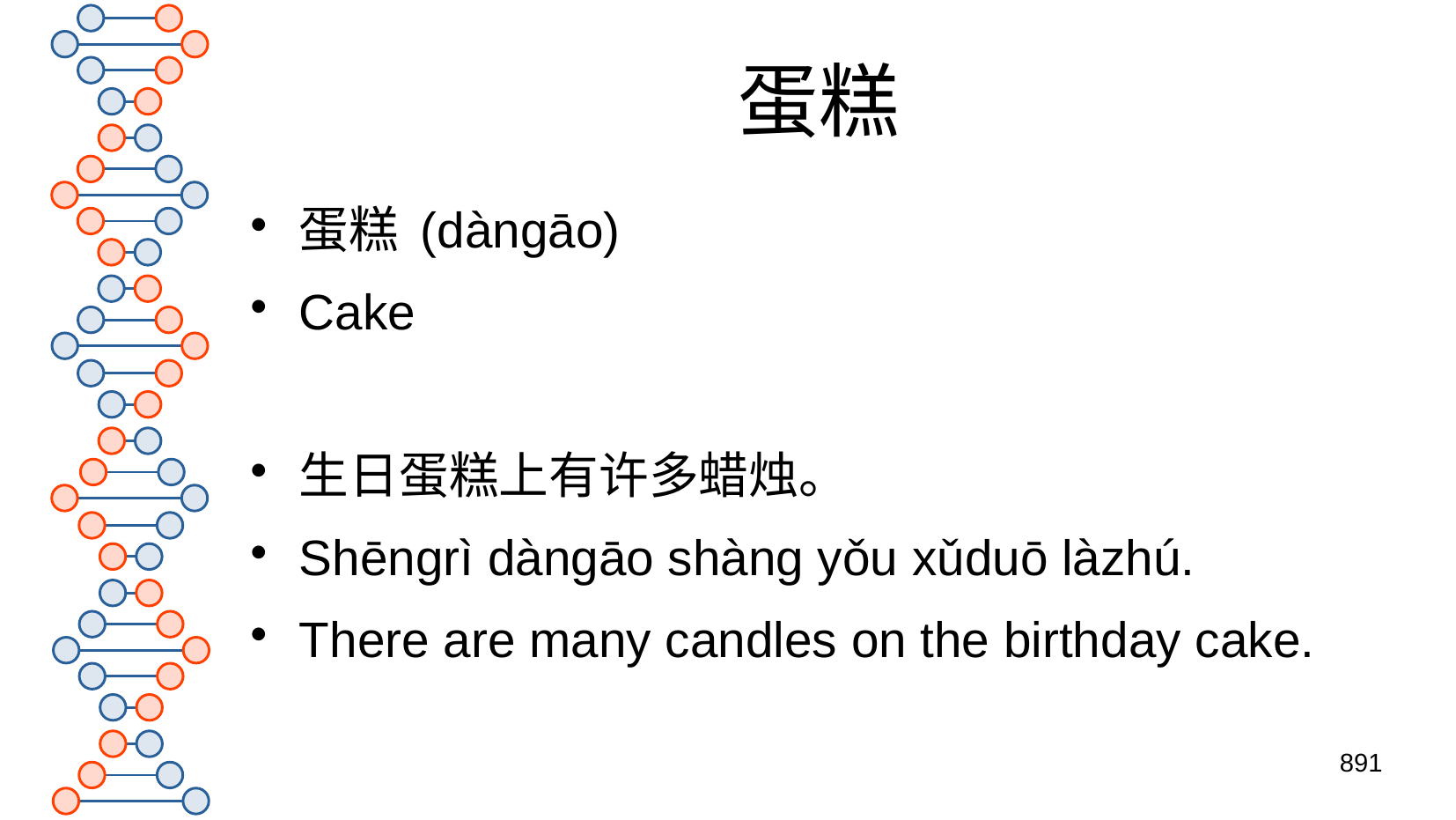

# 蛋糕
蛋糕 (dàngāo)
Cake

生日蛋糕上有许多蜡烛。
Shēngrì dàngāo shàng yǒu xǔduō làzhú.
There are many candles on the birthday cake.

891